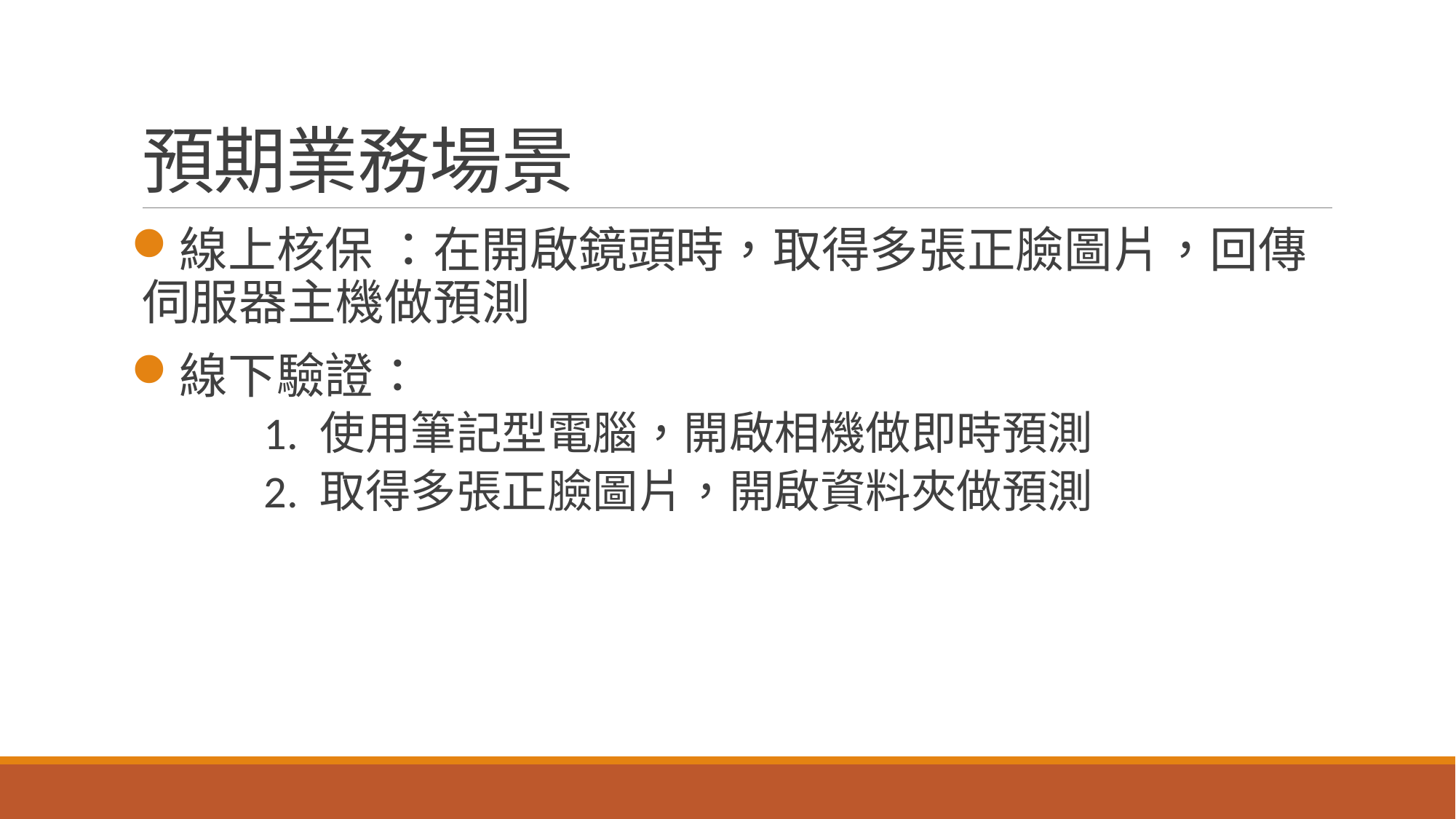

# 預期業務場景
線上核保 ：在開啟鏡頭時，取得多張正臉圖片，回傳伺服器主機做預測
線下驗證：
	1. 使用筆記型電腦，開啟相機做即時預測
	2. 取得多張正臉圖片，開啟資料夾做預測